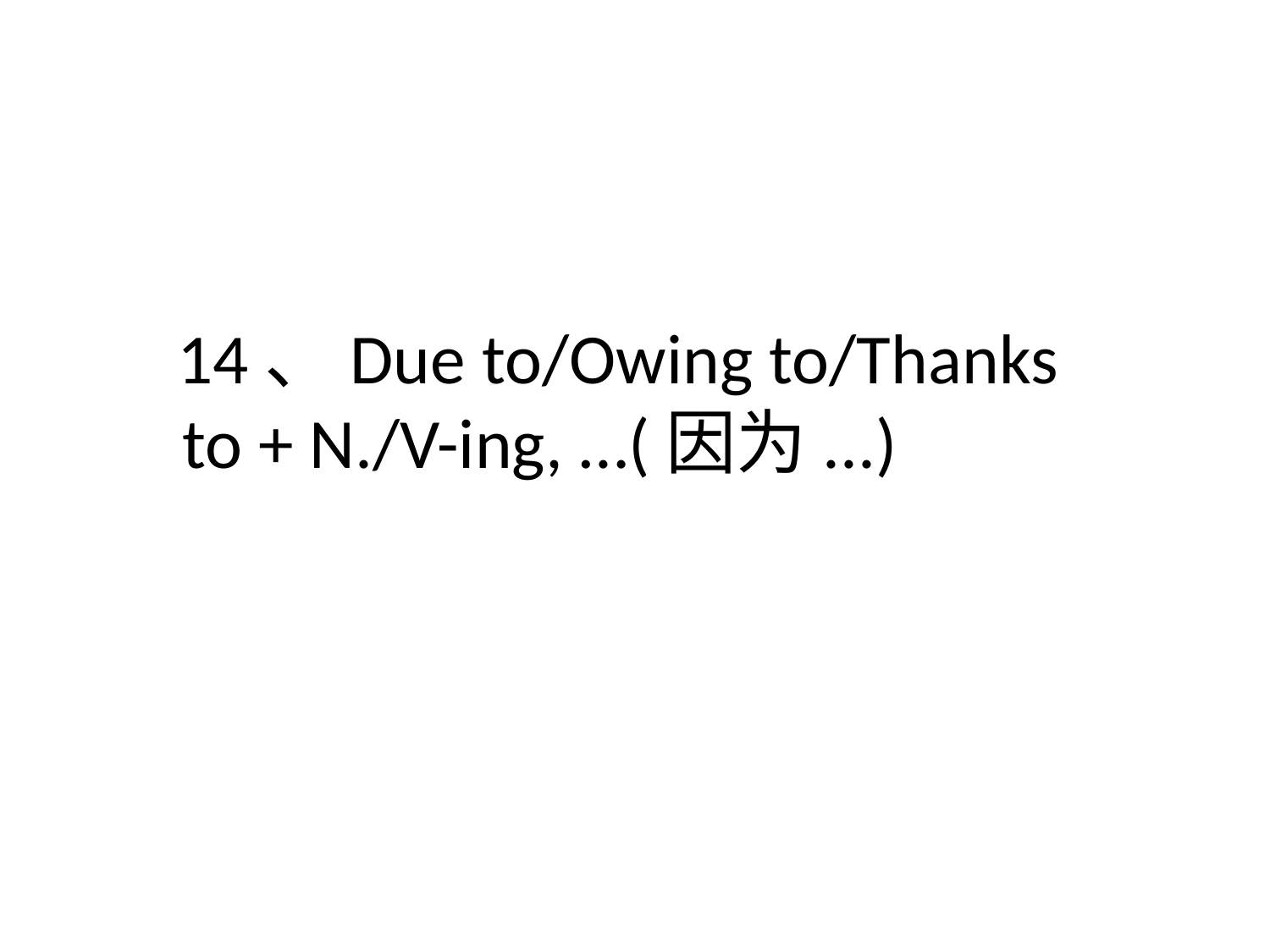

14、Due to/Owing to/Thanks to + N./V-ing, …(因为...)